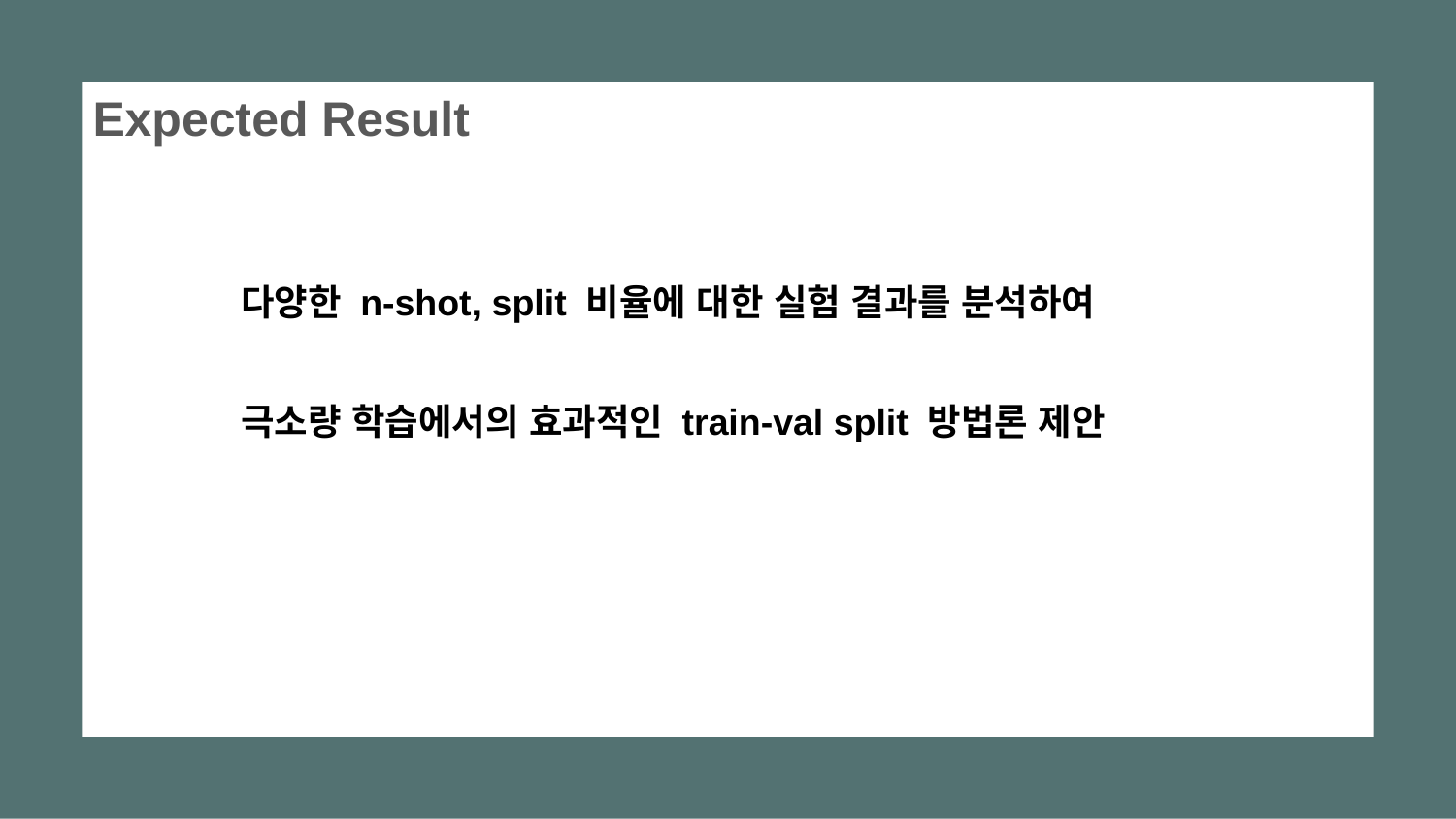

Expected Result

다양한 n-shot, split 비율에 대한 실험 결과를 분석하여

극소량 학습에서의 효과적인 train-val split 방법론 제안